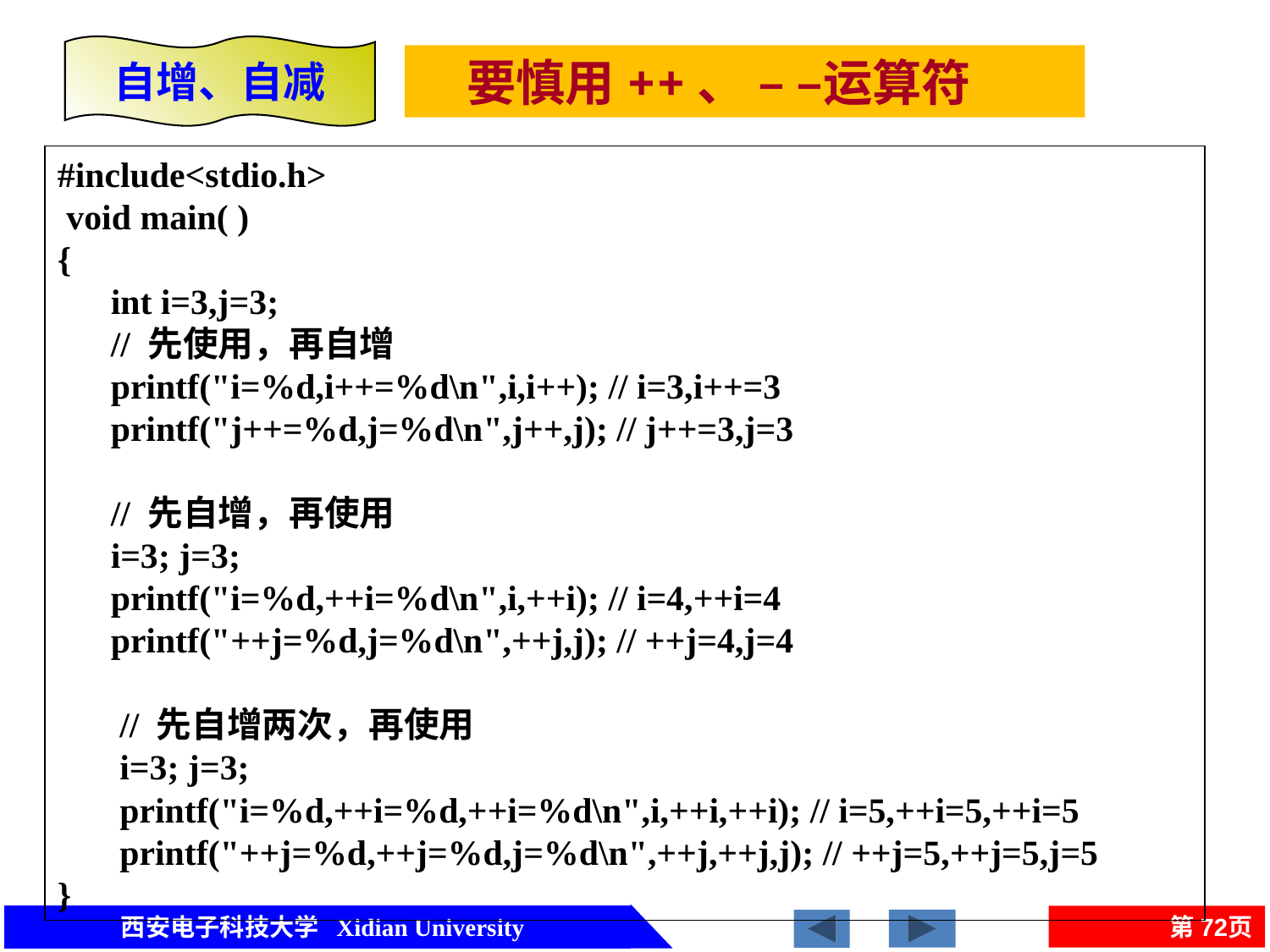

自增、自减
　要慎用++、 – –运算符
#include<stdio.h>
 void main( )
{
      int i=3,j=3;
      // 先使用，再自增
      printf("i=%d,i++=%d\n",i,i++); // i=3,i++=3
      printf("j++=%d,j=%d\n",j++,j); // j++=3,j=3

      // 先自增，再使用
      i=3; j=3;
      printf("i=%d,++i=%d\n",i,++i); // i=4,++i=4
      printf("++j=%d,j=%d\n",++j,j); // ++j=4,j=4

       // 先自增两次，再使用
       i=3; j=3;
       printf("i=%d,++i=%d,++i=%d\n",i,++i,++i); // i=5,++i=5,++i=5
       printf("++j=%d,++j=%d,j=%d\n",++j,++j,j); // ++j=5,++j=5,j=5
}